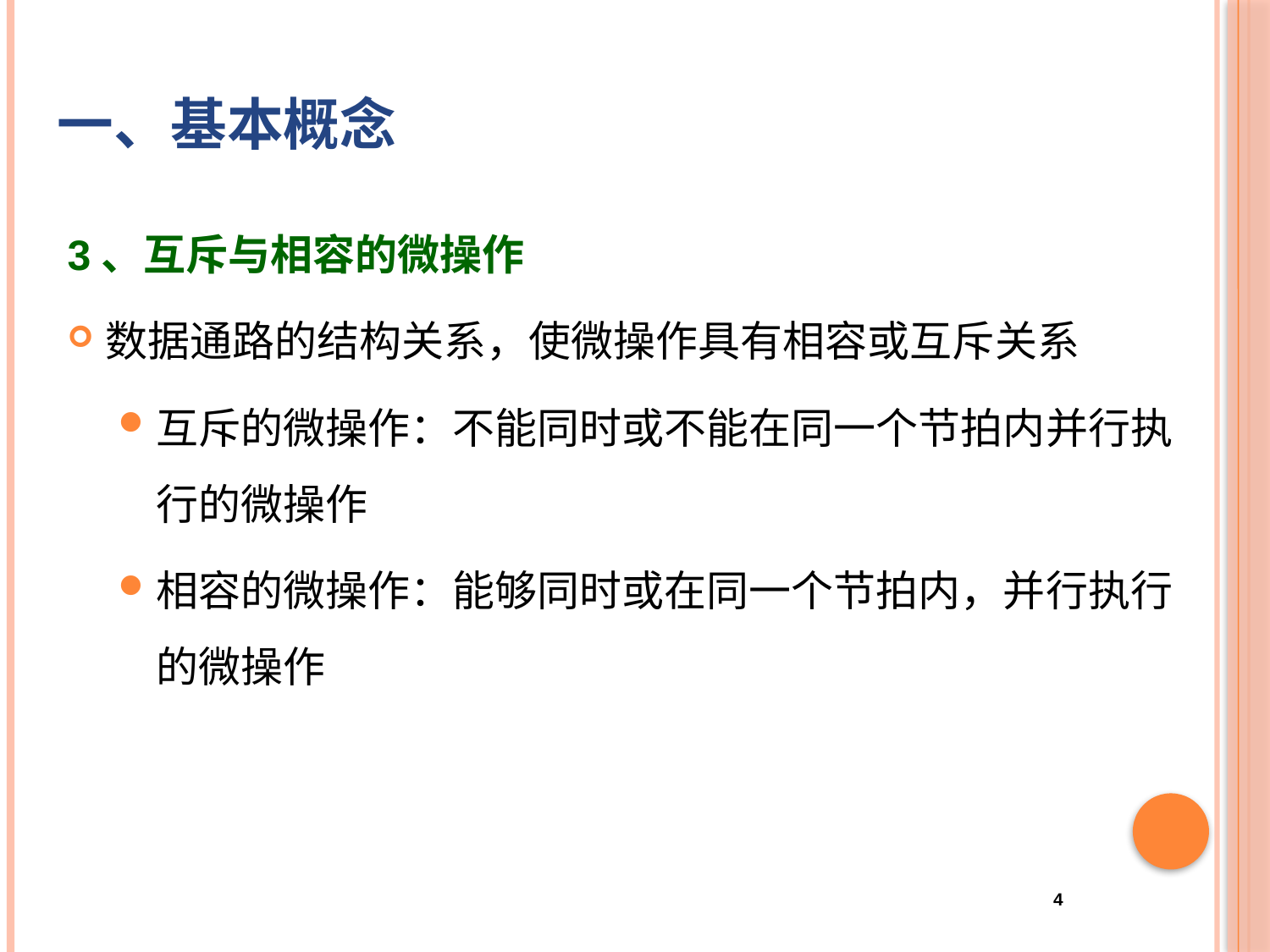

# 一、基本概念
3、互斥与相容的微操作
数据通路的结构关系，使微操作具有相容或互斥关系
互斥的微操作：不能同时或不能在同一个节拍内并行执行的微操作
相容的微操作：能够同时或在同一个节拍内，并行执行的微操作
4